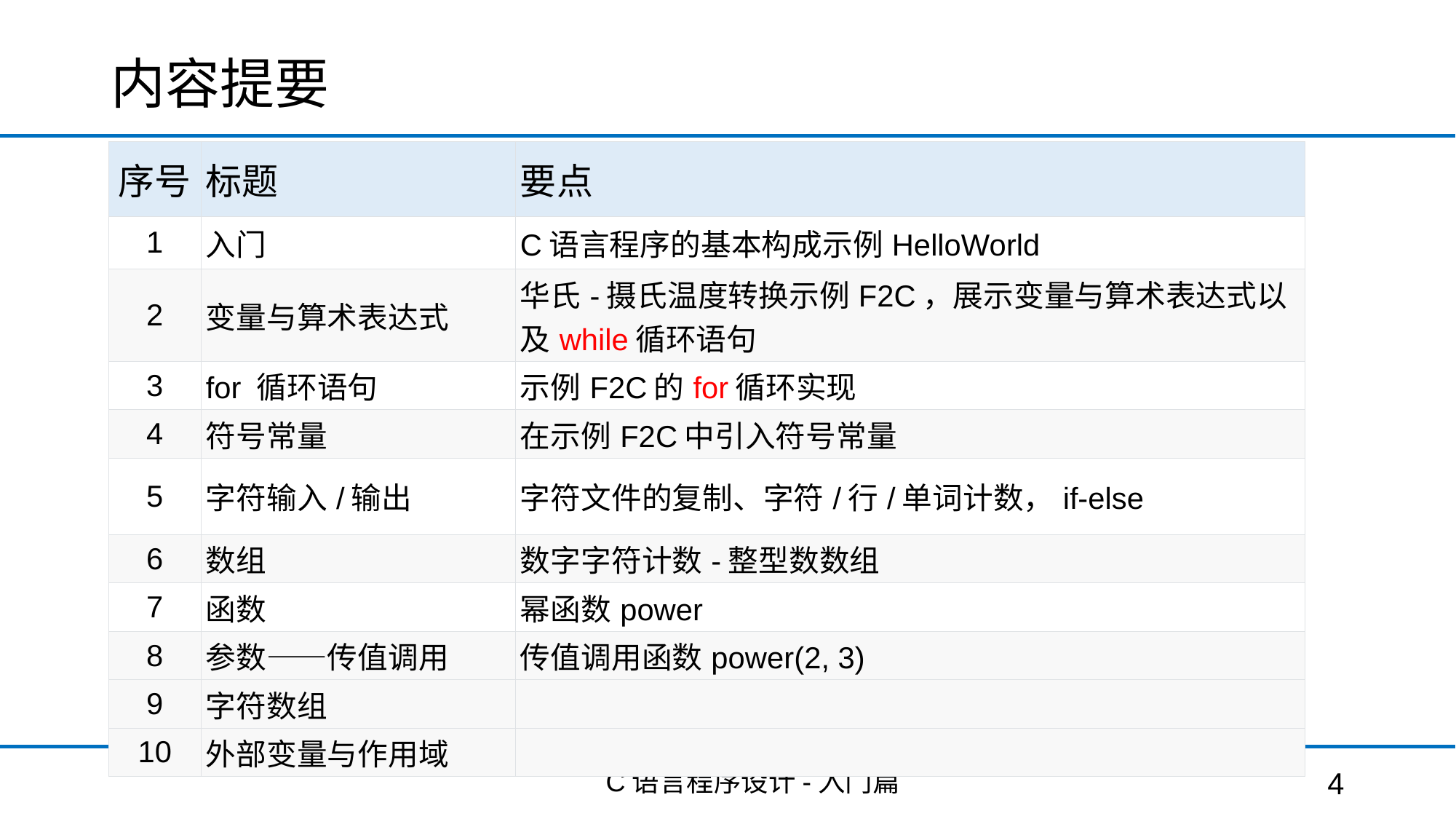

# 内容提要
| 序号 | 标题 | 要点 |
| --- | --- | --- |
| 1 | 入门 | C语言程序的基本构成示例HelloWorld |
| 2 | 变量与算术表达式 | 华氏-摄氏温度转换示例F2C，展示变量与算术表达式以及while循环语句 |
| 3 | for 循环语句 | 示例F2C的for循环实现 |
| 4 | 符号常量 | 在示例F2C中引入符号常量 |
| 5 | 字符输入/输出 | 字符文件的复制、字符/行/单词计数，if-else |
| 6 | 数组 | 数字字符计数-整型数数组 |
| 7 | 函数 | 幂函数power |
| 8 | 参数——传值调用 | 传值调用函数power(2, 3) |
| 9 | 字符数组 |  |
| 10 | 外部变量与作用域 |  |

C语言程序设计-入门篇
4